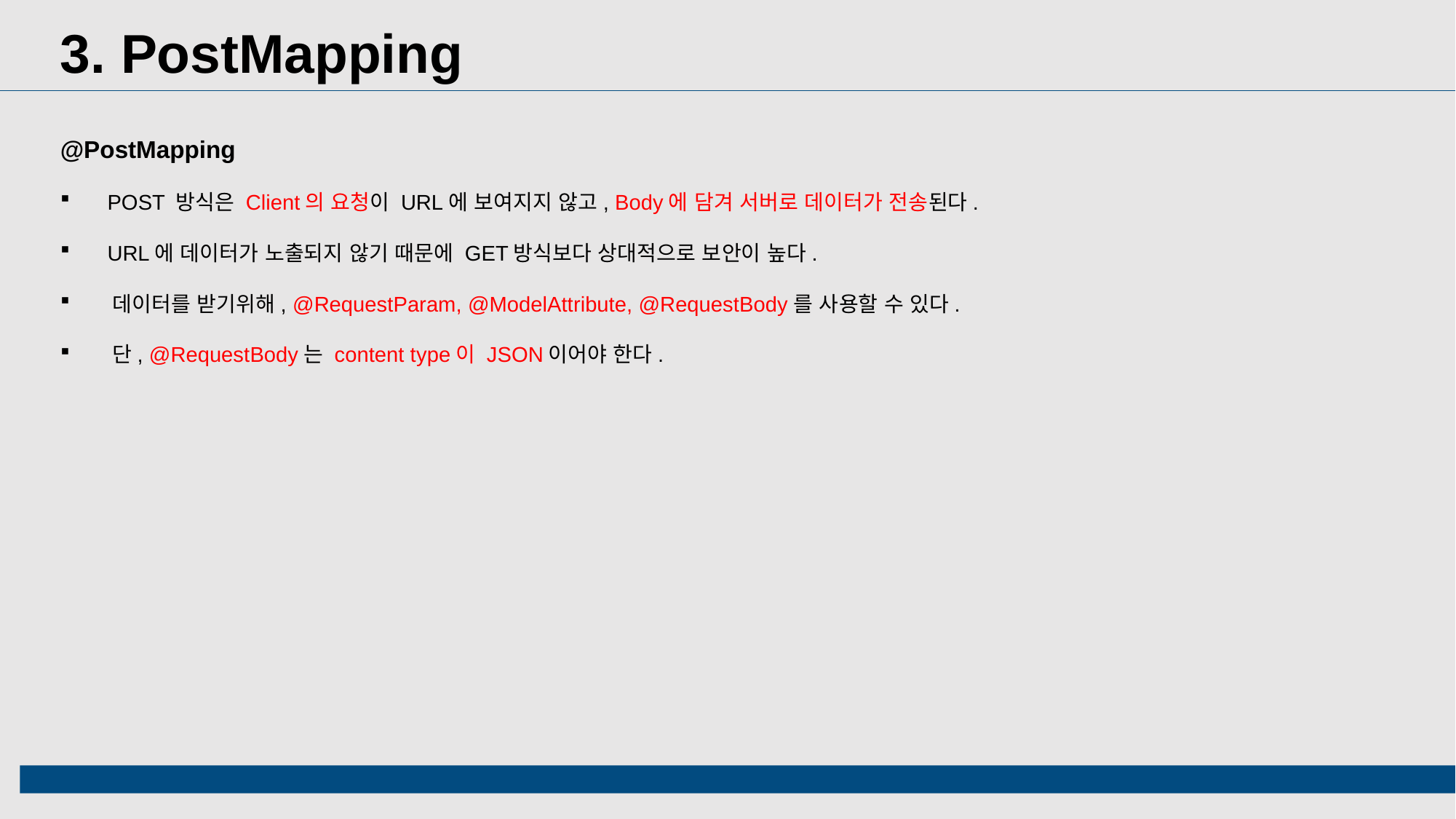

3. PostMapping
@PostMapping
 POST 방식은 Client의 요청이 URL에 보여지지 않고, Body에 담겨 서버로 데이터가 전송된다.
 URL에 데이터가 노출되지 않기 때문에 GET방식보다 상대적으로 보안이 높다.
 데이터를 받기위해, @RequestParam, @ModelAttribute, @RequestBody를 사용할 수 있다.
 단, @RequestBody는 content type이 JSON이어야 한다.